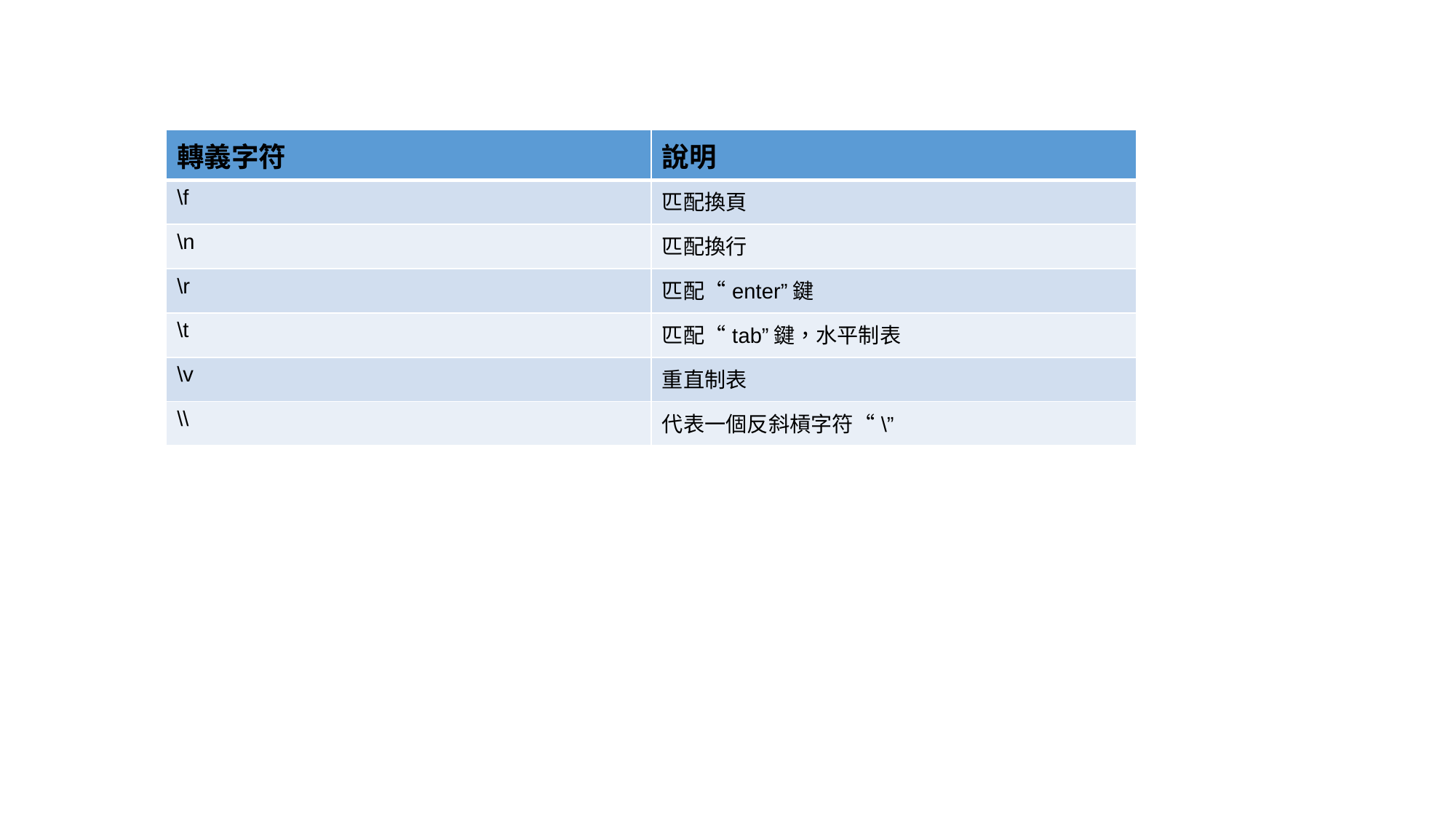

| 轉義字符 | 說明 |
| --- | --- |
| \f | 匹配換頁 |
| \n | 匹配換行 |
| \r | 匹配“enter”鍵 |
| \t | 匹配“tab”鍵，水平制表 |
| \v | 重直制表 |
| \\ | 代表一個反斜槓字符“\” |